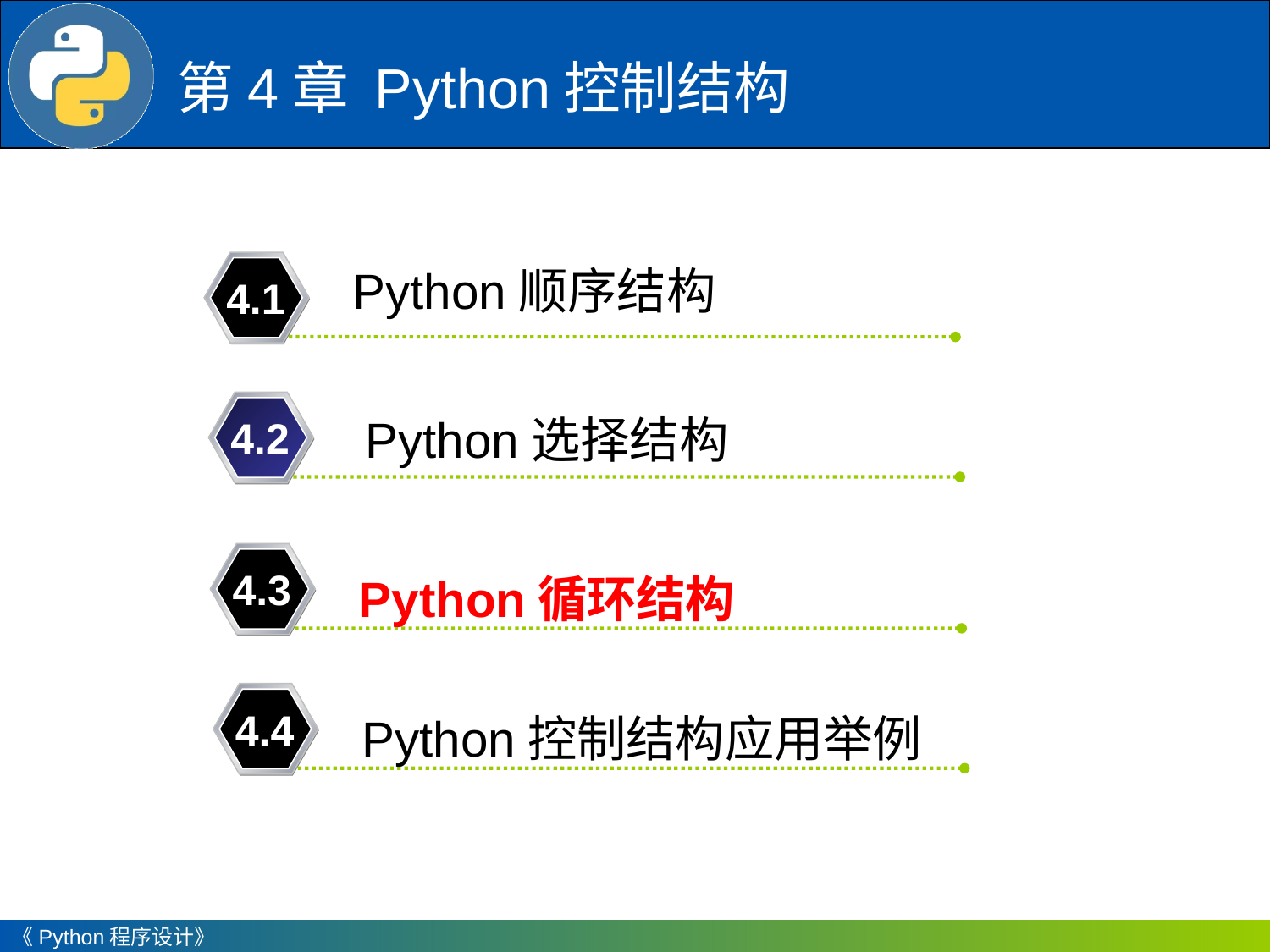

第4章 Python控制结构

Python顺序结构
4.1

Python选择结构
4.2

Python循环结构

4.3

Python控制结构应用举例

4.4